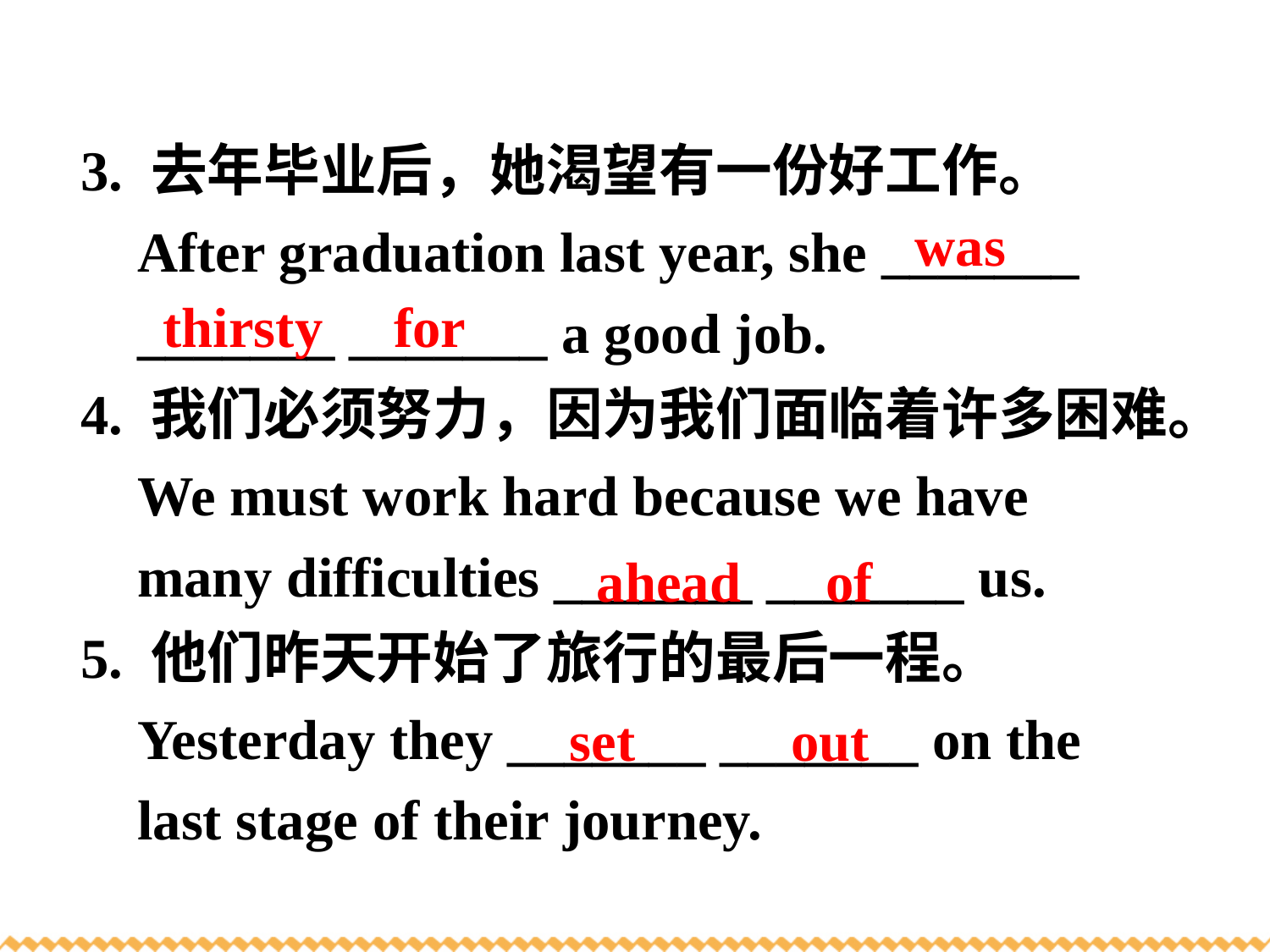

3. 去年毕业后，她渴望有一份好工作。
    After graduation last year, she _______
    _______ _______ a good job.
4. 我们必须努力，因为我们面临着许多困难。
    We must work hard because we have
    many difficulties _______ _______ us.
5. 他们昨天开始了旅行的最后一程。
    Yesterday they _______ _______ on the
    last stage of their journey.
                                                       was
  thirsty     for
ahead      of
set           out